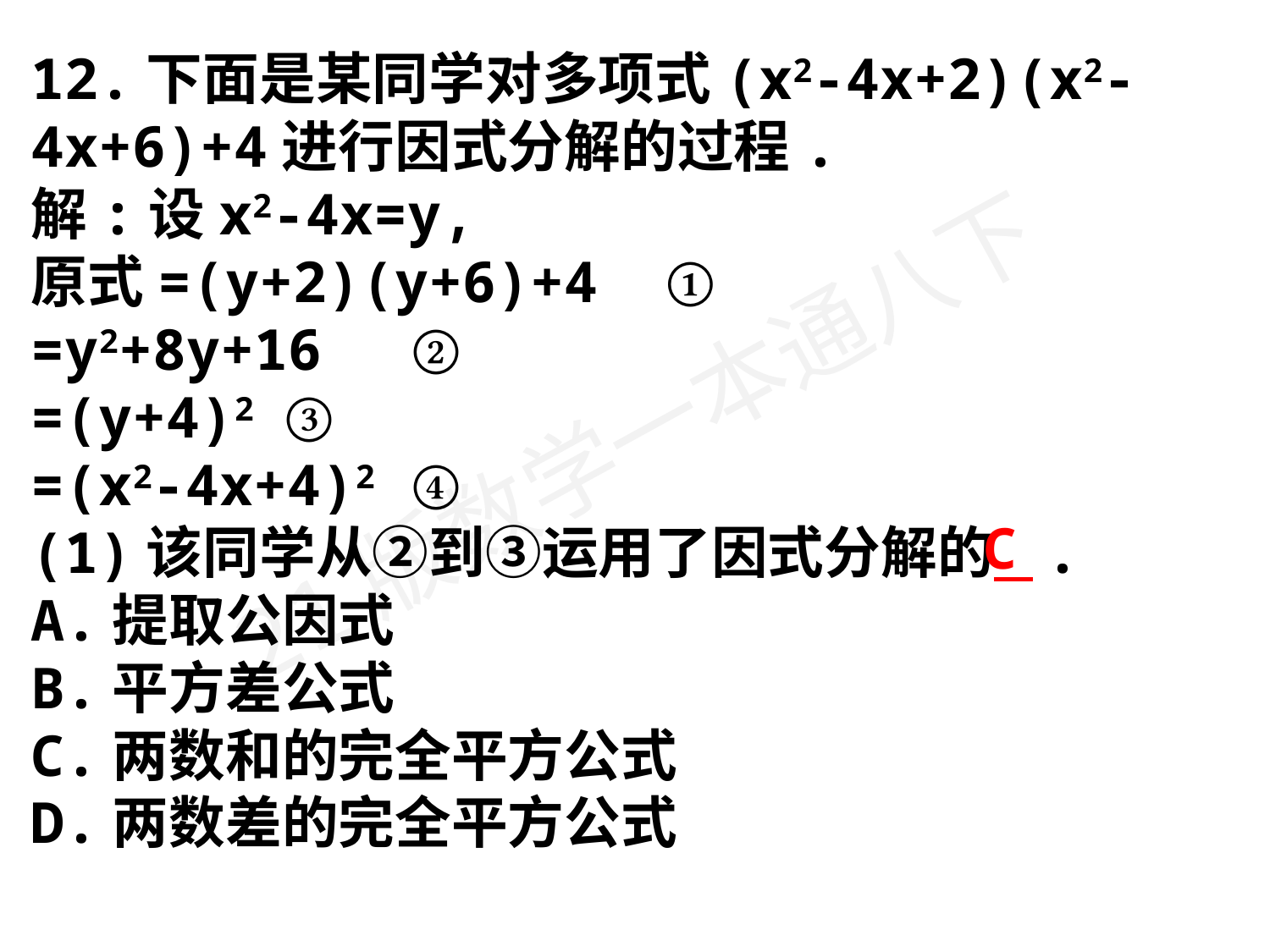

12.下面是某同学对多项式(x2-4x+2)(x2-4x+6)+4进行因式分解的过程.
解:设x2-4x=y,
原式=(y+2)(y+6)+4 	①
=y2+8y+16 	②
=(y+4)2	③
=(x2-4x+4)2	④
(1)该同学从②到③运用了因式分解的   .
A.提取公因式
B.平方差公式
C.两数和的完全平方公式
D.两数差的完全平方公式
C